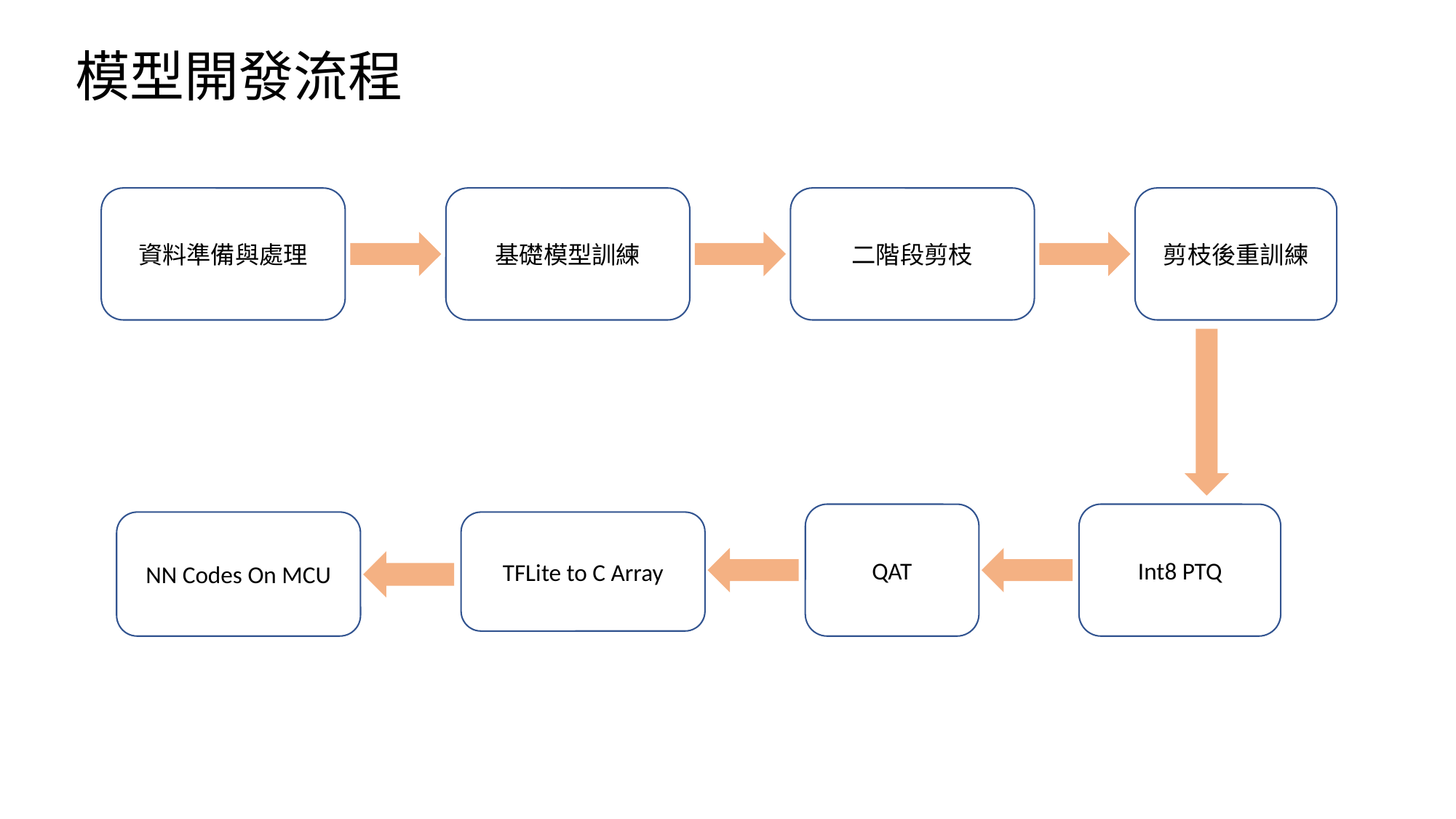

# 模型開發流程
資料準備與處理
基礎模型訓練
二階段剪枝
剪枝後重訓練

QAT
Int8 PTQ
NN Codes On MCU
TFLite to C Array